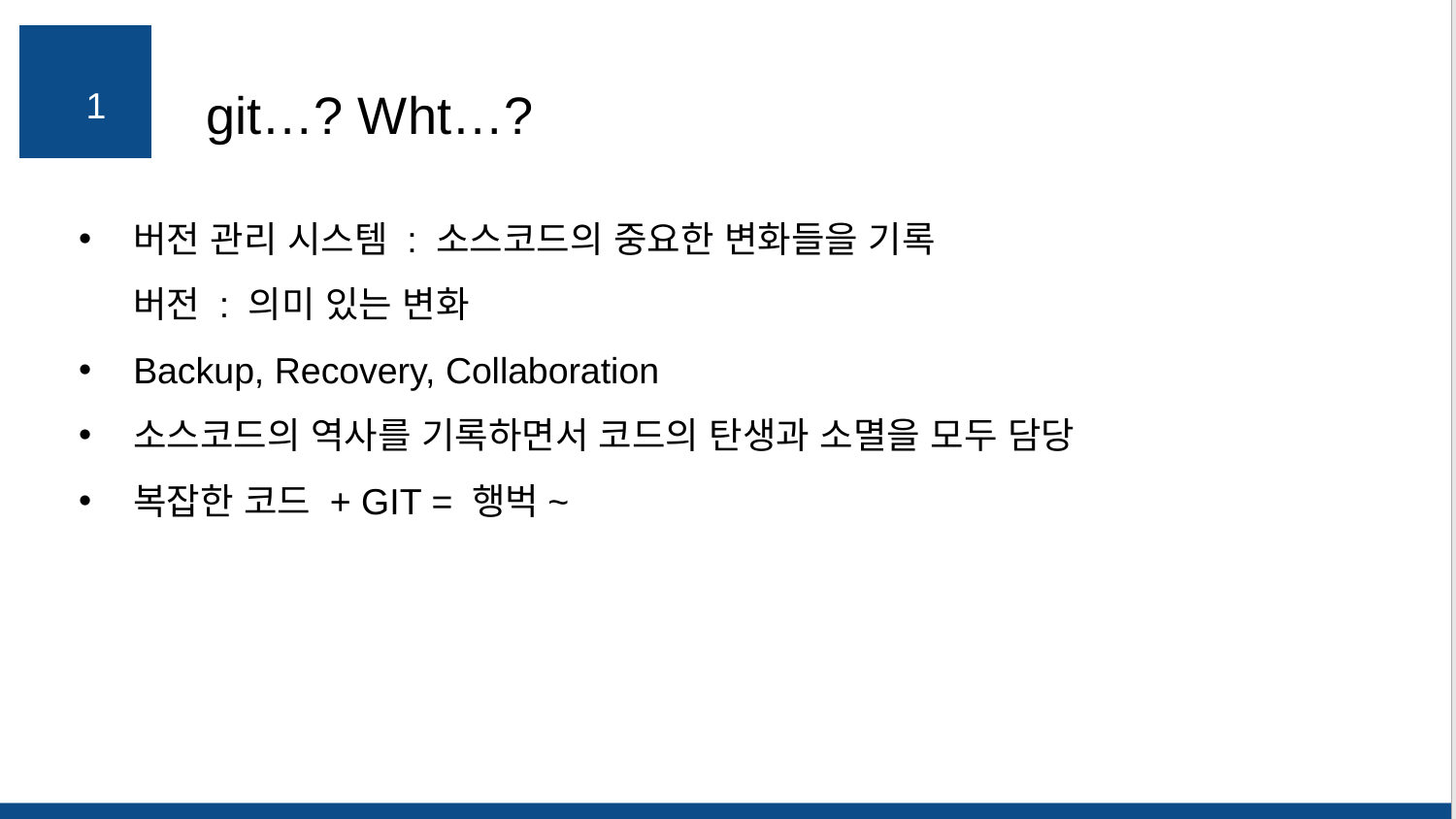

# git…? Wht…?
1
버전 관리 시스템 : 소스코드의 중요한 변화들을 기록
버전 : 의미 있는 변화
Backup, Recovery, Collaboration
소스코드의 역사를 기록하면서 코드의 탄생과 소멸을 모두 담당
복잡한 코드 + GIT = 행벅~